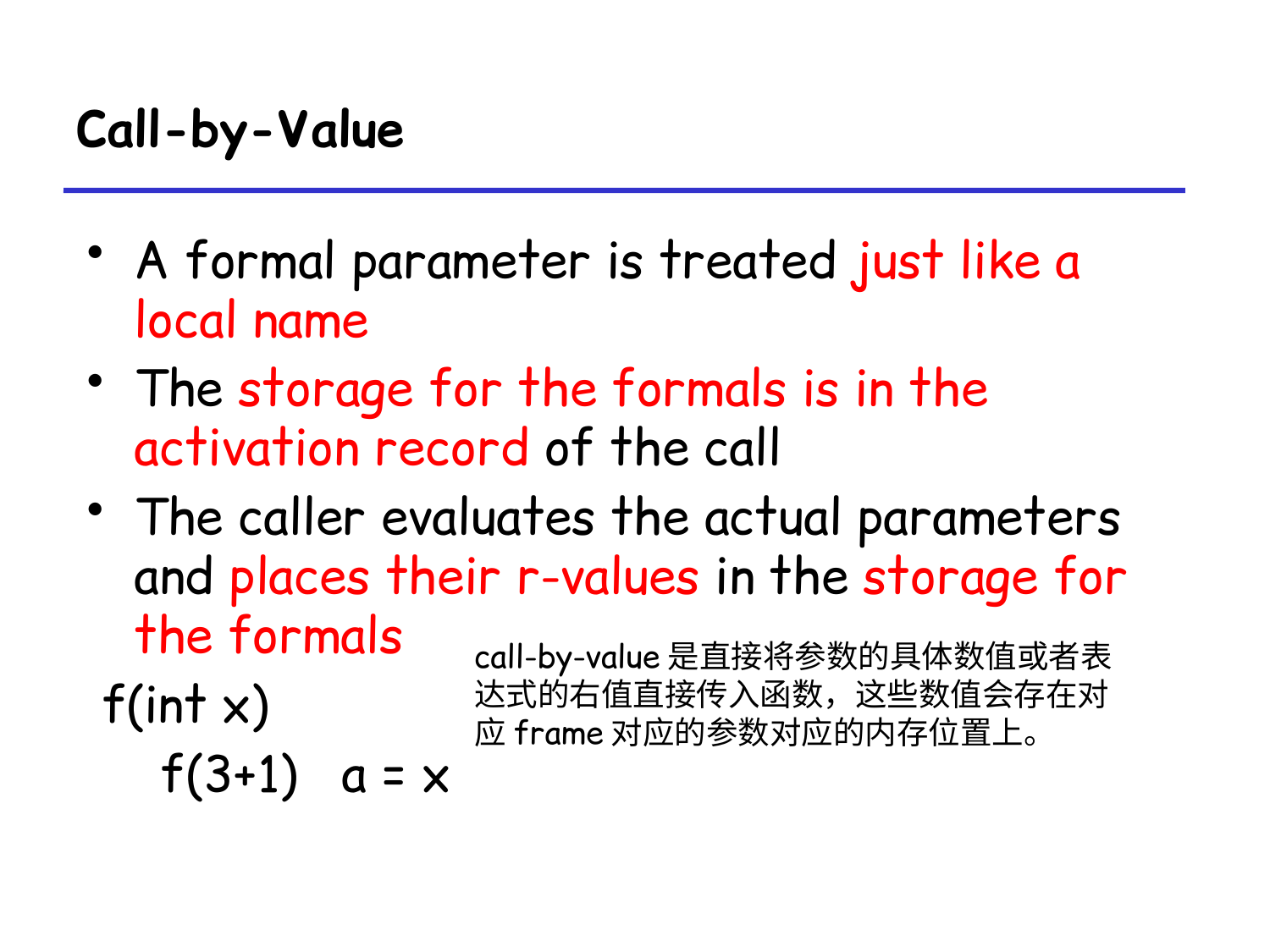

# Call-by-Value
A formal parameter is treated just like a local name
The storage for the formals is in the activation record of the call
The caller evaluates the actual parameters and places their r-values in the storage for the formals
 f(int x)
     f(3+1)   a = x
call-by-value是直接将参数的具体数值或者表达式的右值直接传入函数，这些数值会存在对应frame对应的参数对应的内存位置上。
13